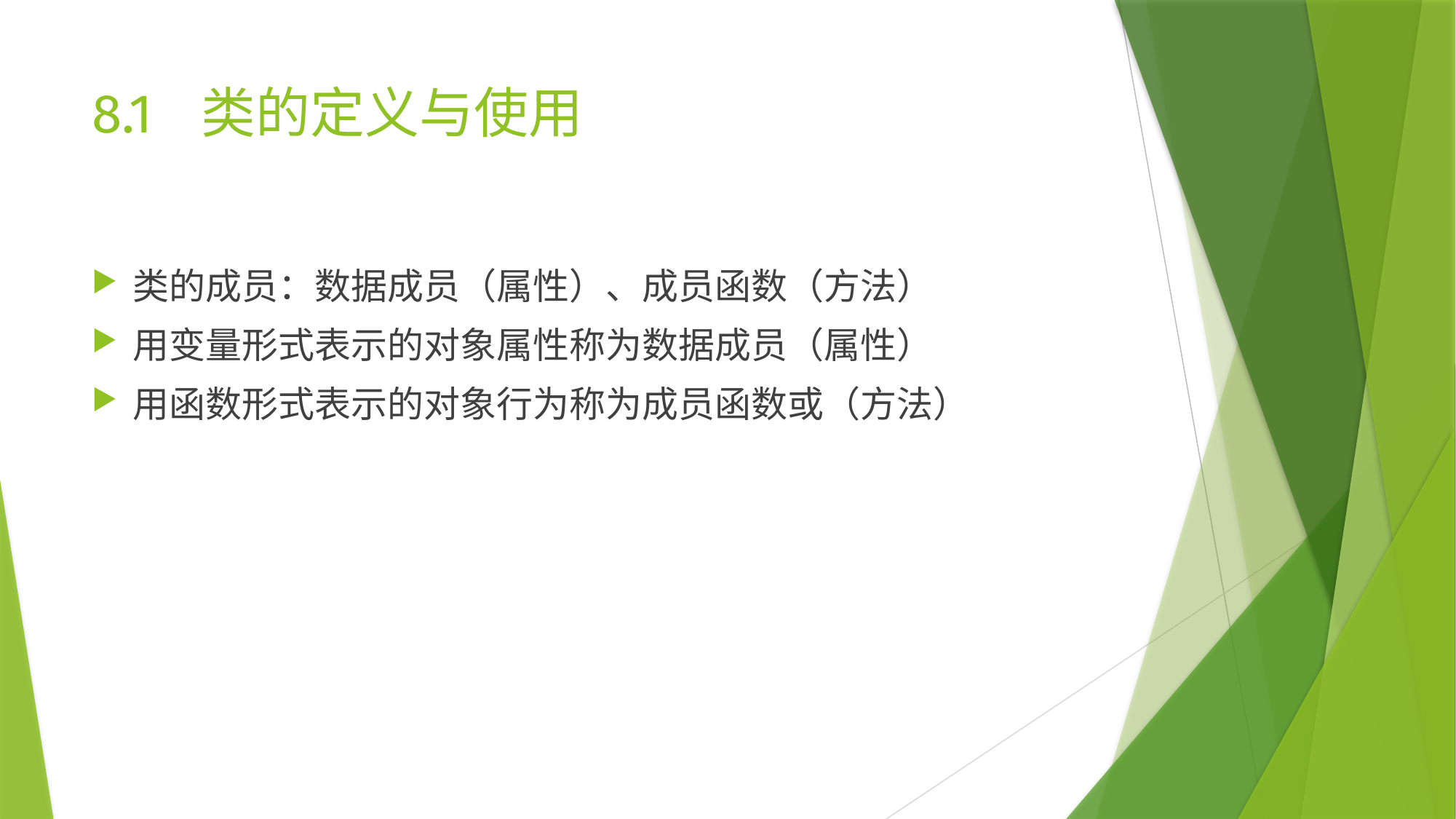

# 8.1	类的定义与使用
类的成员：数据成员（属性）、成员函数（方法）
用变量形式表示的对象属性称为数据成员（属性）
用函数形式表示的对象行为称为成员函数或（方法）